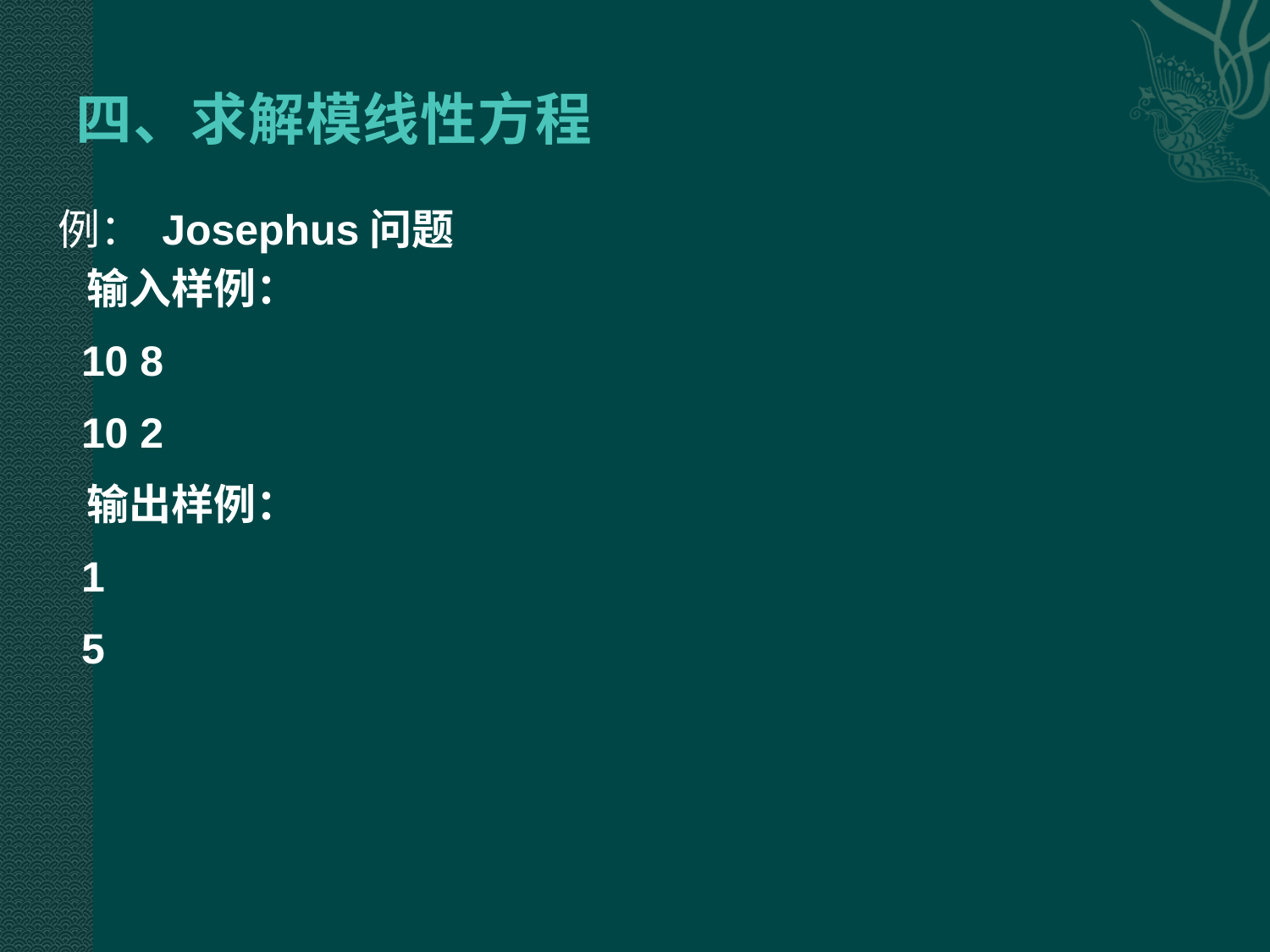

# 四、求解模线性方程
例： Josephus问题
  输入样例：
  10 8
  10 2
  输出样例：
  1
  5